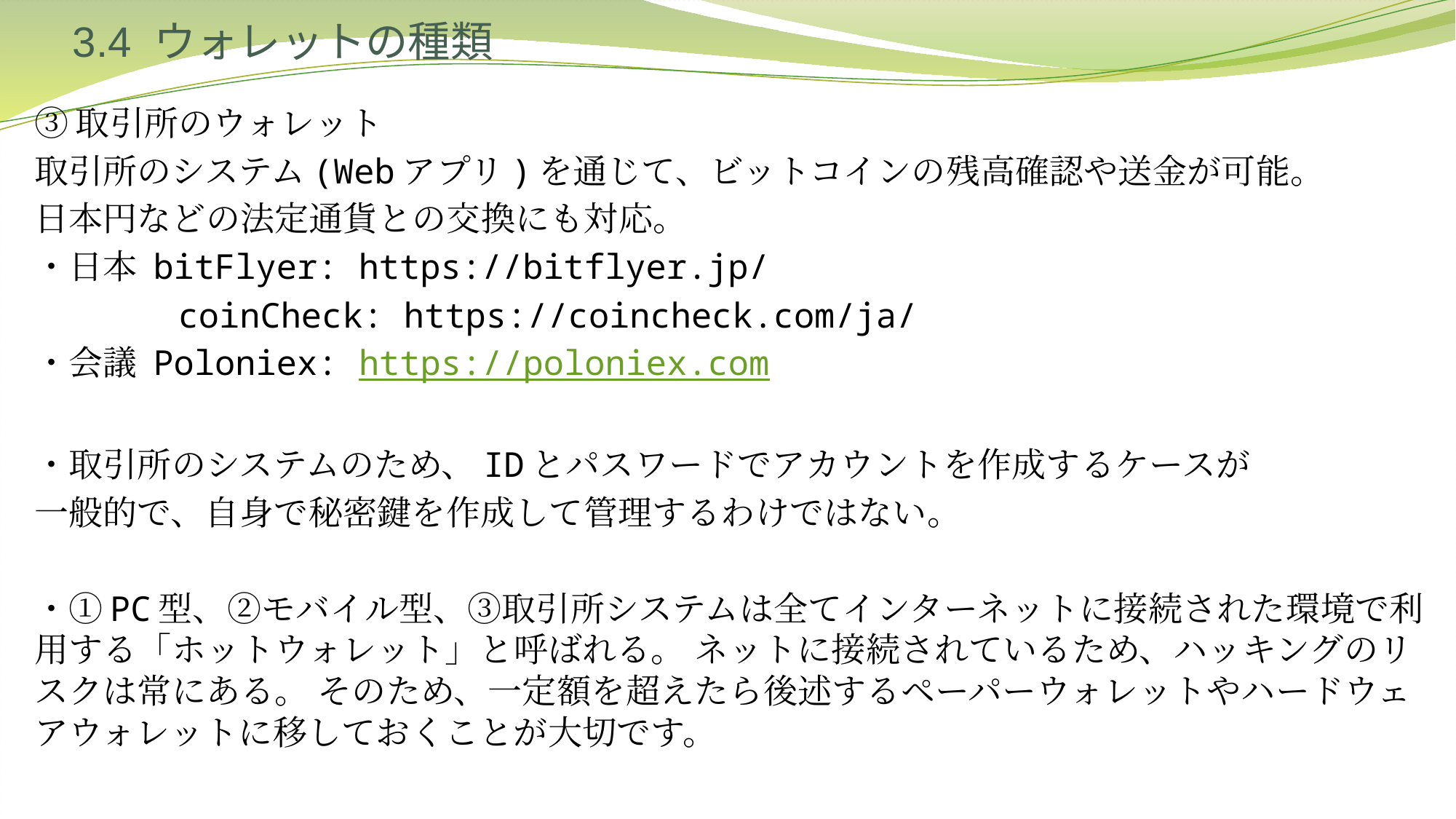

# 3.4 ウォレットの種類
③取引所のウォレット
取引所のシステム(Webアプリ)を通じて、ビットコインの残高確認や送金が可能。
日本円などの法定通貨との交換にも対応。
・日本 bitFlyer: https://bitflyer.jp/
       coinCheck: https://coincheck.com/ja/
・会議 Poloniex: https://poloniex.com

・取引所のシステムのため、IDとパスワードでアカウントを作成するケースが
一般的で、自身で秘密鍵を作成して管理するわけではない。

・①PC型、②モバイル型、③取引所システムは全てインターネットに接続された環境で利用する「ホットウォレット」と呼ばれる。 ネットに接続されているため、ハッキングのリスクは常にある。 そのため、一定額を超えたら後述するペーパーウォレットやハードウェアウォレットに移しておくことが大切です。